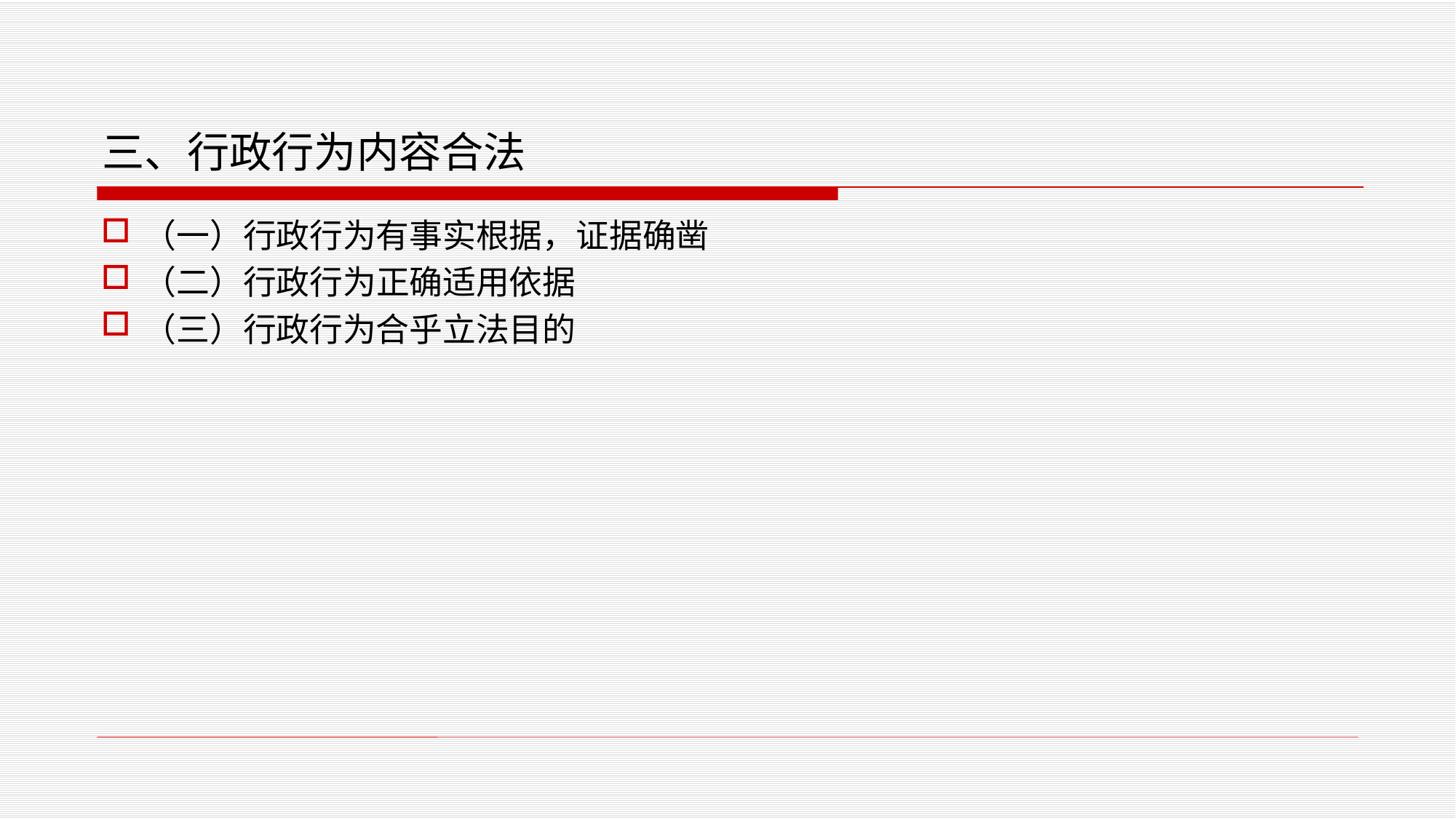

# 三、行政行为内容合法
（一）行政行为有事实根据，证据确凿
（二）行政行为正确适用依据
（三）行政行为合乎立法目的